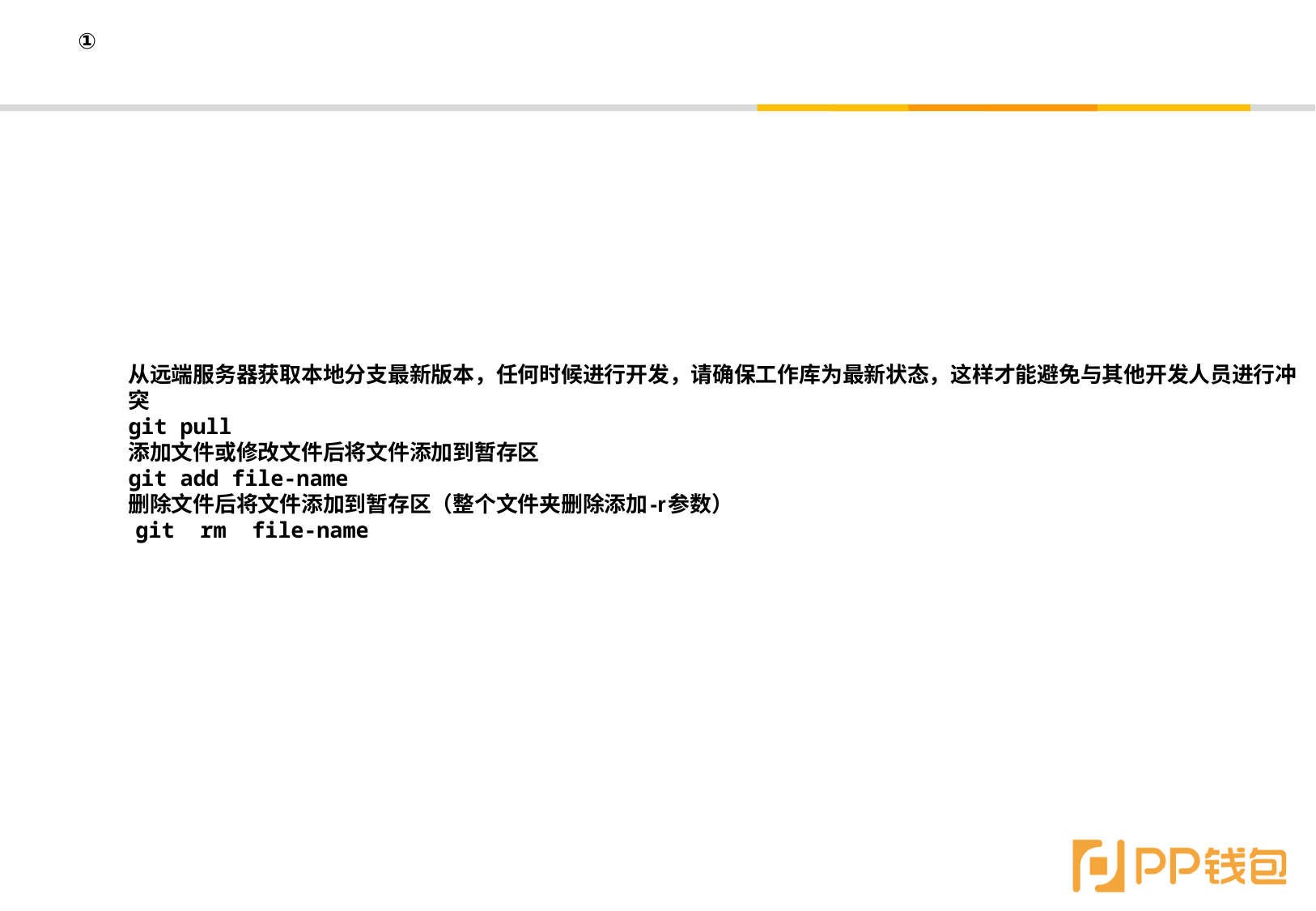

从远端服务器获取本地分支最新版本，任何时候进行开发，请确保工作库为最新状态，这样才能避免与其他开发人员进行冲突
git pull
添加文件或修改文件后将文件添加到暂存区
git add file-name
删除文件后将文件添加到暂存区（整个文件夹删除添加-r参数）
 git  rm  file-name